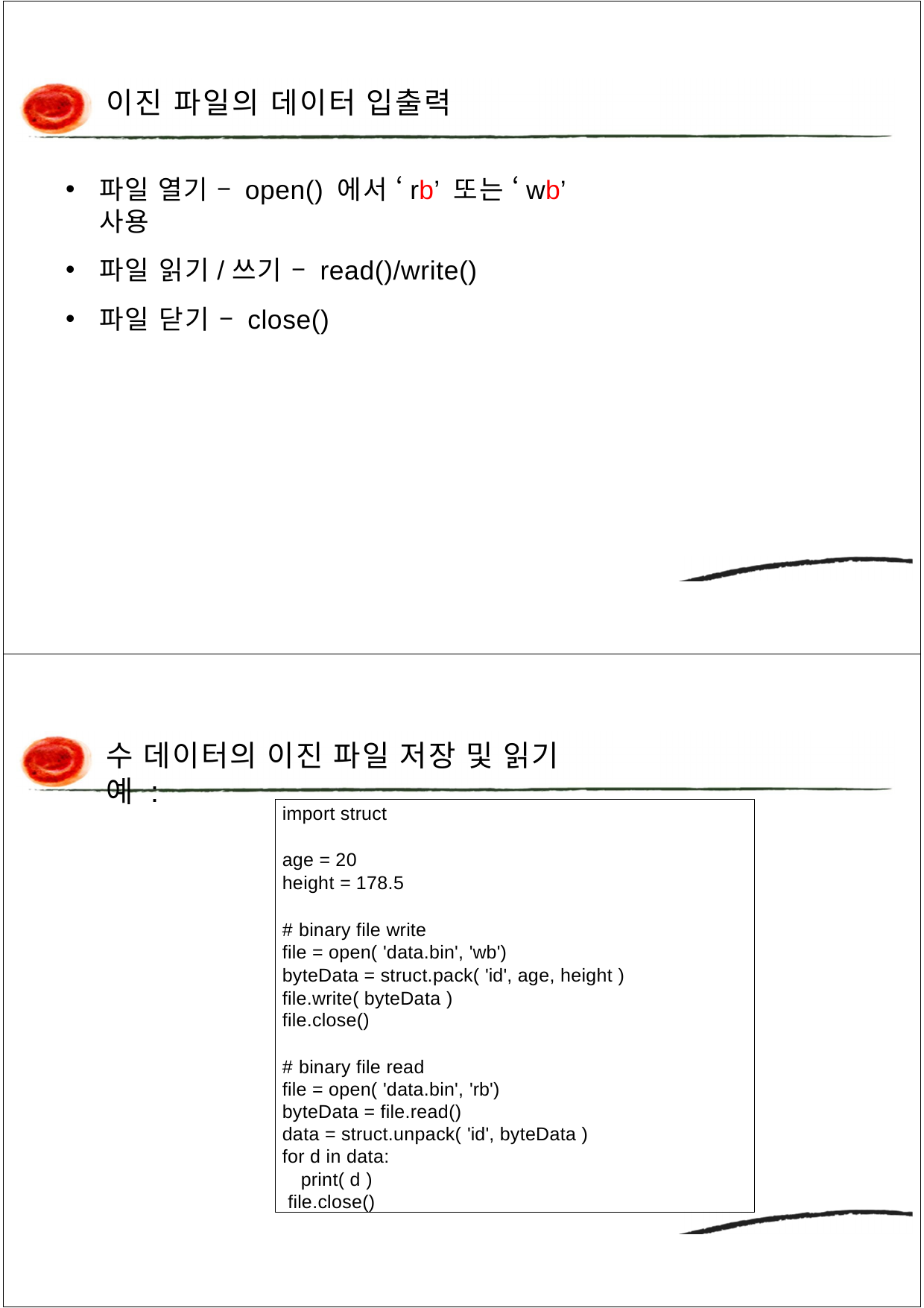

이진 파일의 데이터 입출력

파일 열기 – open() 에서 ‘rb’ 또는 ‘wb’ 사용
파일 읽기/쓰기 – read()/write()
파일 닫기 – close()

수 데이터의 이진 파일 저장 및 읽기 예 :
import struct

age = 20
height = 178.5

# binary file write
file = open( 'data.bin', 'wb')
byteData = struct.pack( 'id', age, height )  file.write( byteData )
file.close()

# binary file read
file = open( 'data.bin', 'rb')  byteData = file.read()
data = struct.unpack( 'id', byteData )  for d in data:
print( d )  file.close()